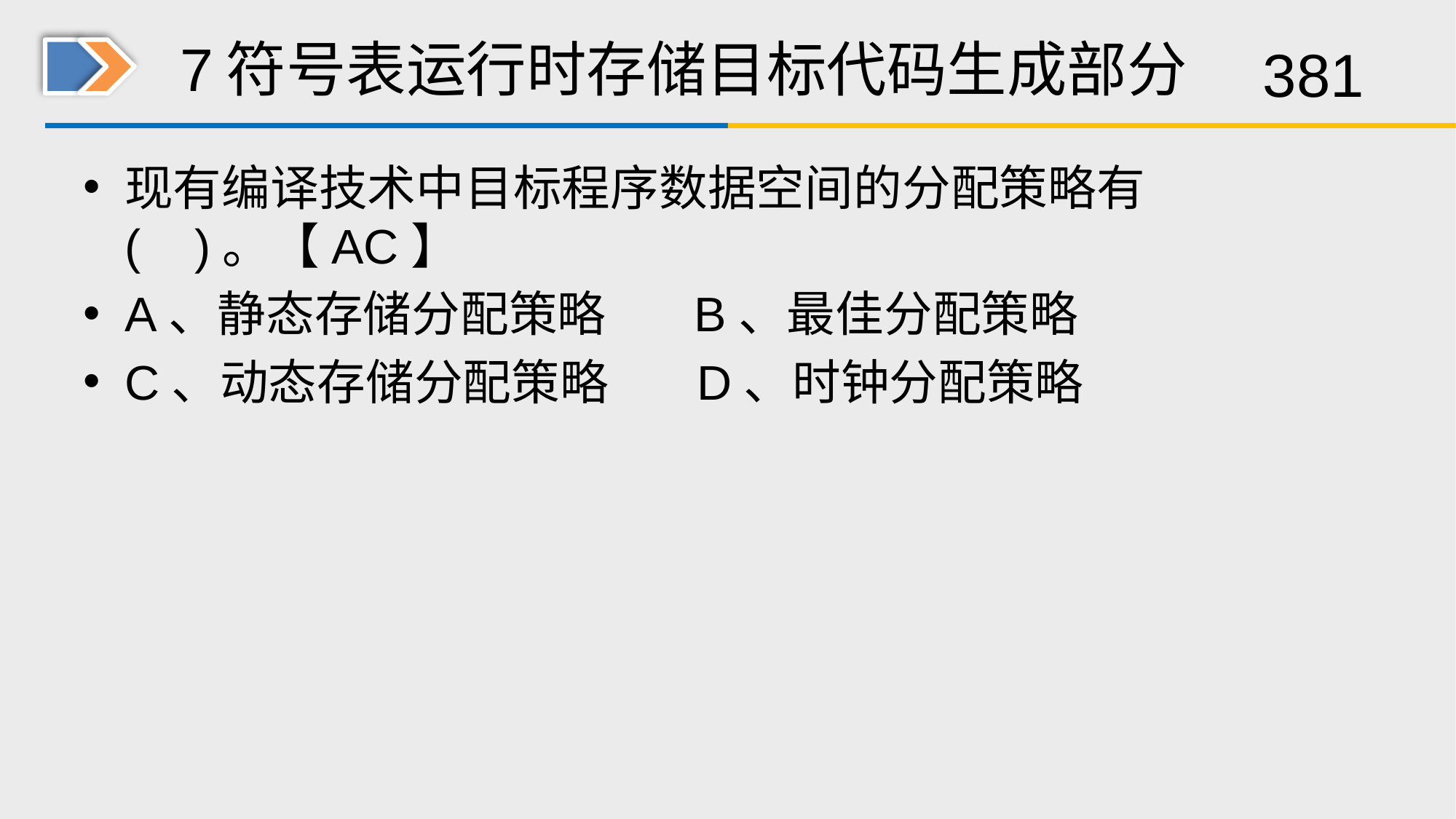

# 7符号表运行时存储目标代码生成部分
381
现有编译技术中目标程序数据空间的分配策略有(    )。【AC】
A、静态存储分配策略       B、最佳分配策略
C、动态存储分配策略       D、时钟分配策略